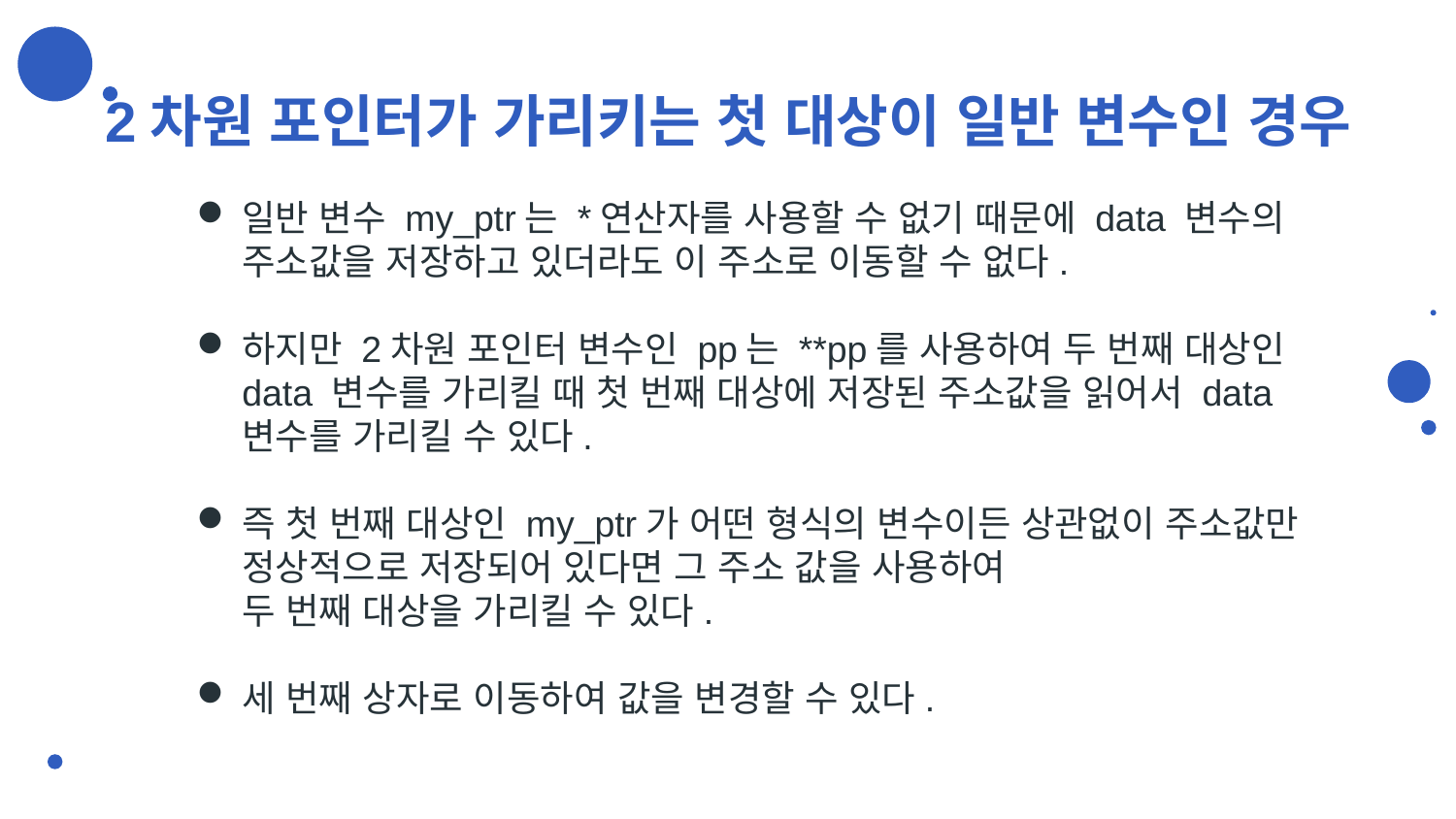

# 2차원 포인터가 가리키는 첫 대상이 일반 변수인 경우
일반 변수 my_ptr는 *연산자를 사용할 수 없기 때문에 data 변수의 주소값을 저장하고 있더라도 이 주소로 이동할 수 없다.

하지만 2차원 포인터 변수인 pp는 **pp를 사용하여 두 번째 대상인 data 변수를 가리킬 때 첫 번째 대상에 저장된 주소값을 읽어서 data 변수를 가리킬 수 있다.

즉 첫 번째 대상인 my_ptr가 어떤 형식의 변수이든 상관없이 주소값만 정상적으로 저장되어 있다면 그 주소 값을 사용하여
두 번째 대상을 가리킬 수 있다.

세 번째 상자로 이동하여 값을 변경할 수 있다.